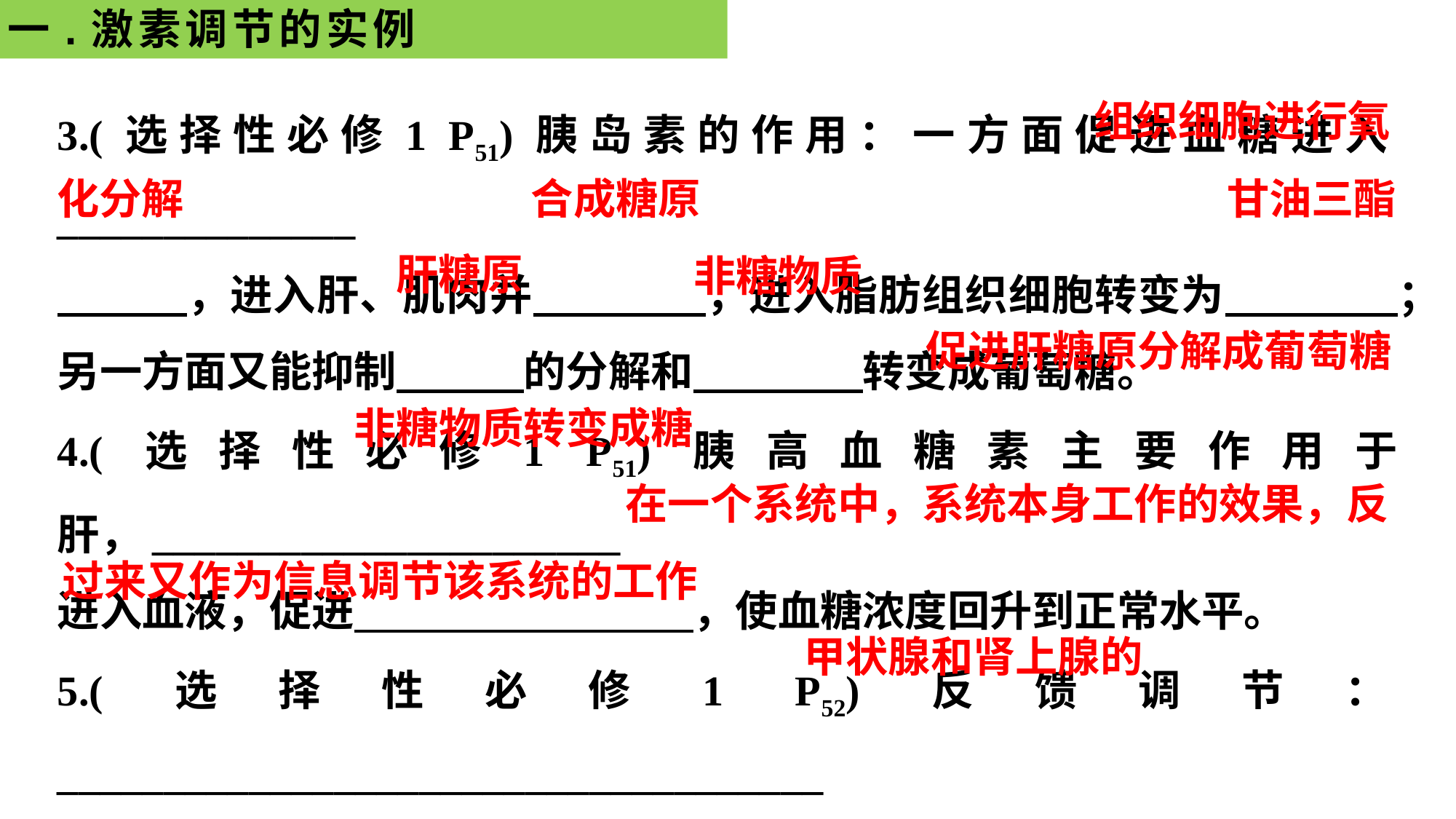

一.激素调节的实例
3.(选择性必修1 P51)胰岛素的作用：一方面促进血糖进入______________
　　　，进入肝、肌肉并　　　　，进入脂肪组织细胞转变为　　　　；另一方面又能抑制　　　的分解和　　　　转变成葡萄糖。
4.(选择性必修1 P51)胰高血糖素主要作用于肝，______________________
进入血液，促进　　　　　　　　，使血糖浓度回升到正常水平。
5.(选择性必修1 P52)反馈调节：____________________________________
　　　　　　　　　　　　　　　  。
6.(选择性必修1 P52)神经系统还通过控制　　　　　　　　分泌活动来调节血糖含量。
组织细胞进行氧
化分解
合成糖原
甘油三酯
肝糖原
非糖物质
促进肝糖原分解成葡萄糖
非糖物质转变成糖
在一个系统中，系统本身工作的效果，反
过来又作为信息调节该系统的工作
甲状腺和肾上腺的